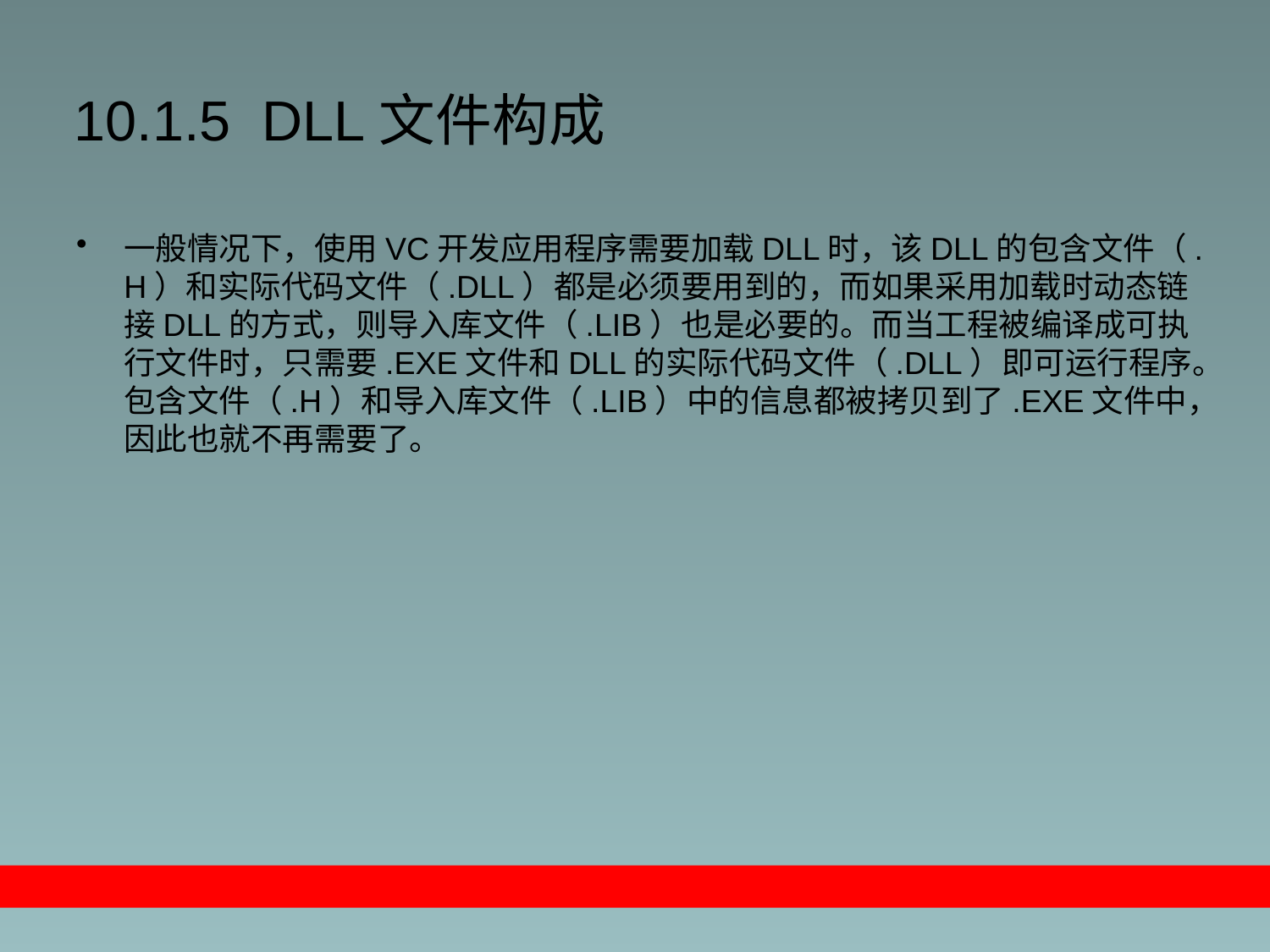

# 10.1.5  DLL文件构成
一般情况下，使用VC开发应用程序需要加载DLL时，该DLL的包含文件（.H）和实际代码文件（.DLL）都是必须要用到的，而如果采用加载时动态链接DLL的方式，则导入库文件（.LIB）也是必要的。而当工程被编译成可执行文件时，只需要.EXE文件和DLL的实际代码文件（.DLL）即可运行程序。包含文件（.H）和导入库文件（.LIB）中的信息都被拷贝到了.EXE文件中，因此也就不再需要了。